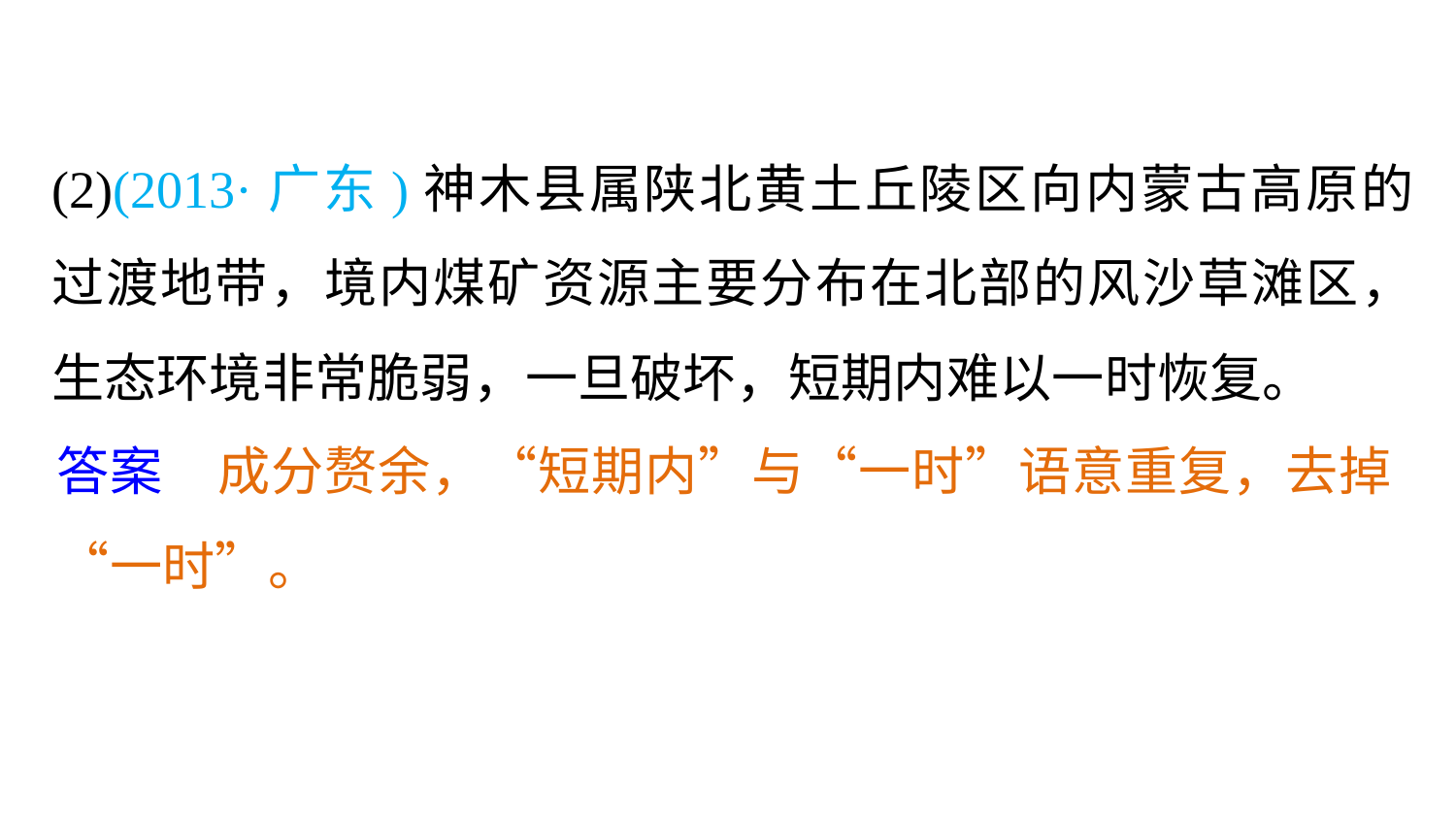

(2)(2013·广东)神木县属陕北黄土丘陵区向内蒙古高原的过渡地带，境内煤矿资源主要分布在北部的风沙草滩区，生态环境非常脆弱，一旦破坏，短期内难以一时恢复。
答案　成分赘余，“短期内”与“一时”语意重复，去掉“一时”。